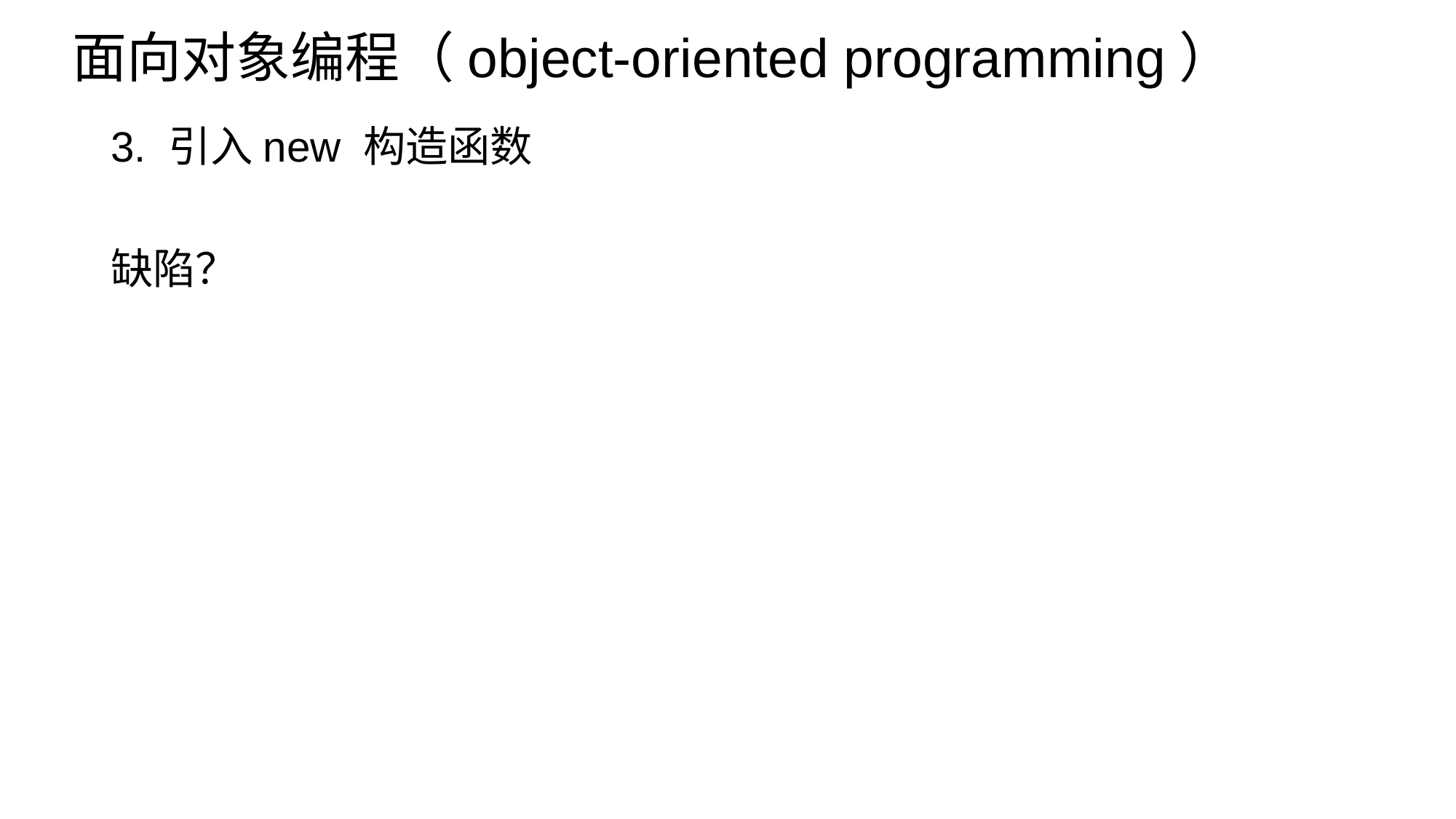

# 面向对象编程（object-oriented programming）
3. 引入new 构造函数

缺陷？